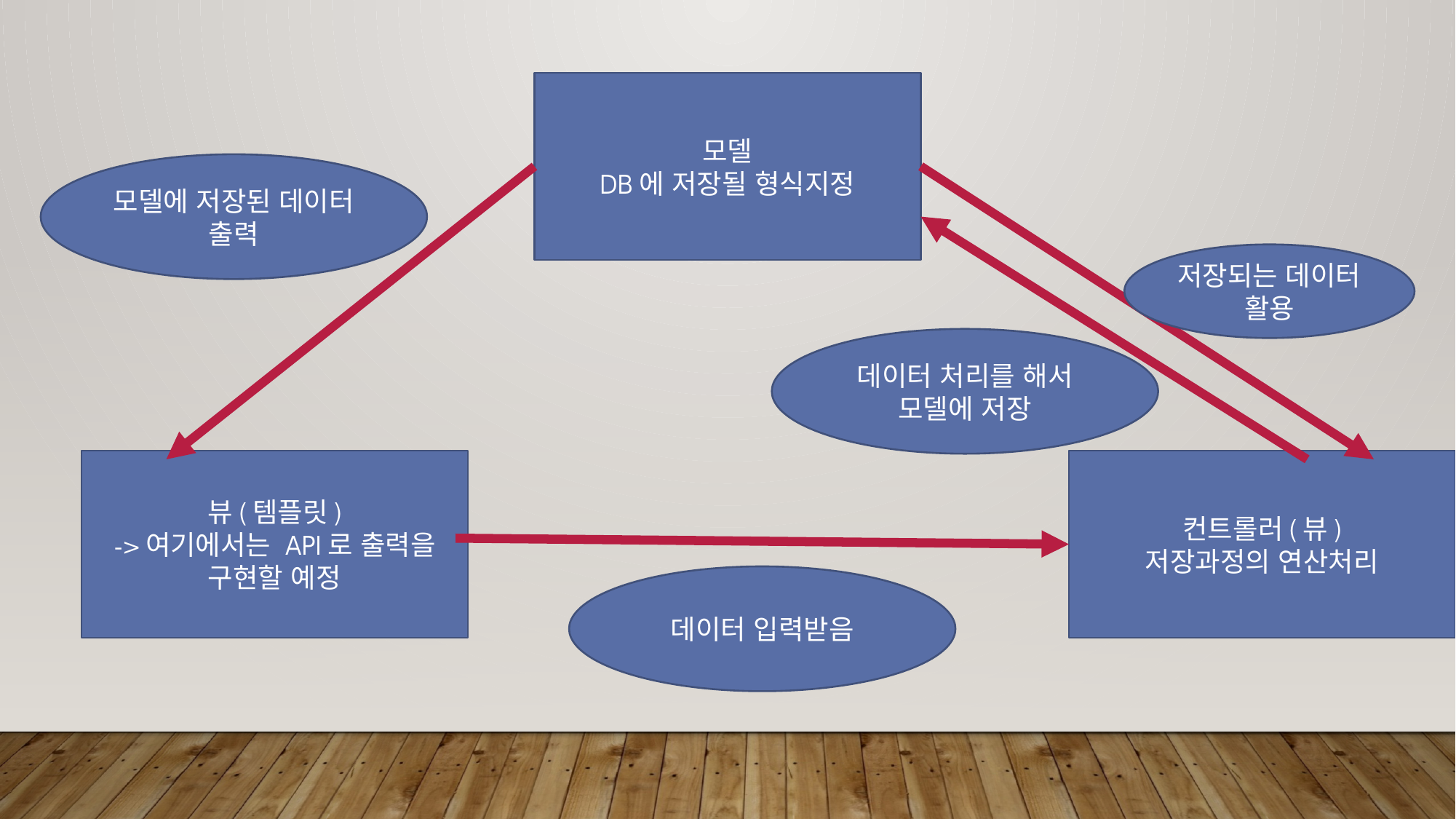

모델
DB에 저장될 형식지정
모델에 저장된 데이터 출력
저장되는 데이터 활용
데이터 처리를 해서 모델에 저장
뷰(템플릿)
->여기에서는 API로 출력을 구현할 예정
컨트롤러(뷰)
저장과정의 연산처리
데이터 입력받음